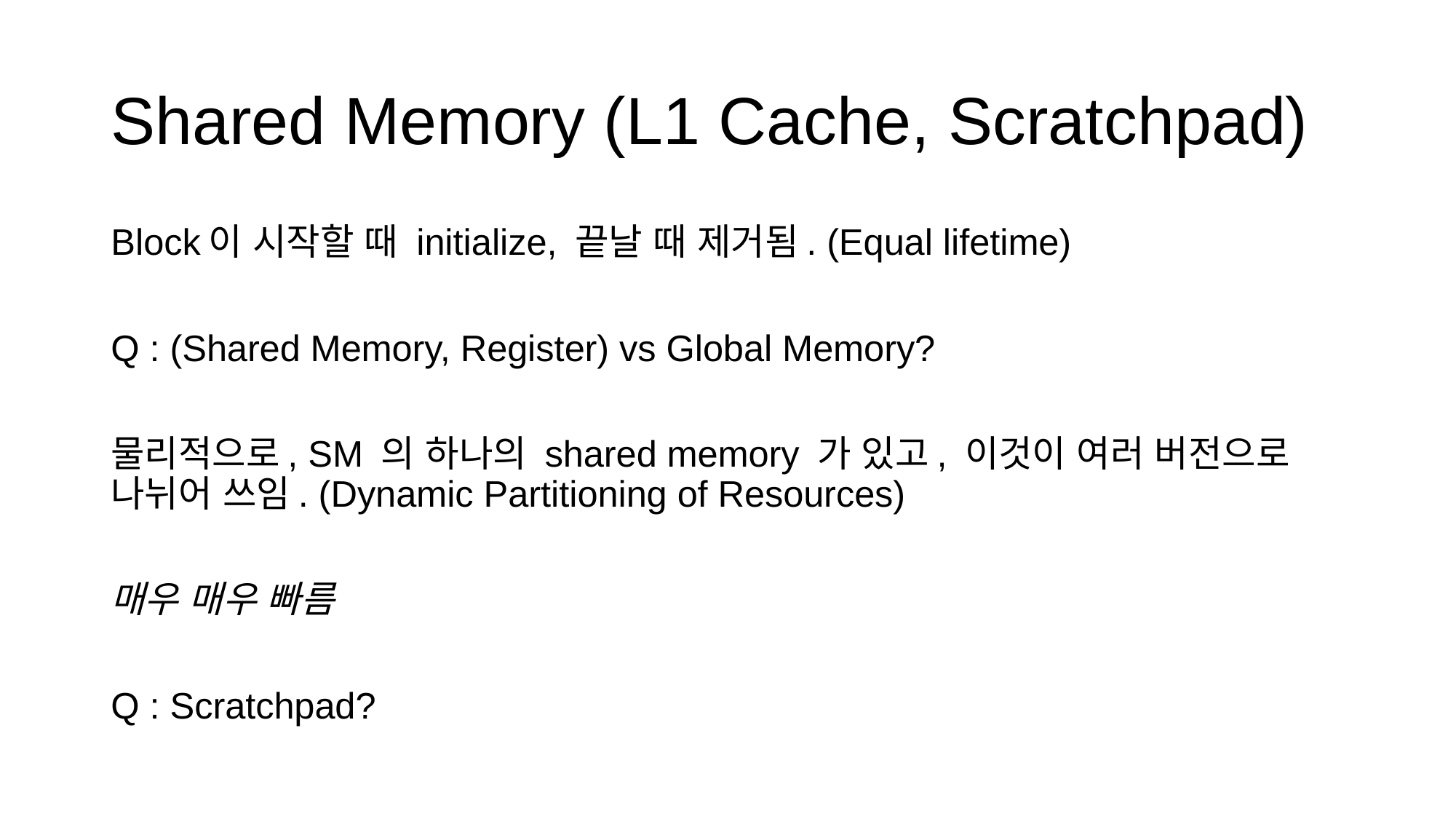

# Shared Memory (L1 Cache, Scratchpad)
Block이 시작할 때 initialize, 끝날 때 제거됨. (Equal lifetime)

Q : (Shared Memory, Register) vs Global Memory?

물리적으로, SM 의 하나의 shared memory 가 있고, 이것이 여러 버전으로 나뉘어 쓰임. (Dynamic Partitioning of Resources)

매우 매우 빠름

Q : Scratchpad?